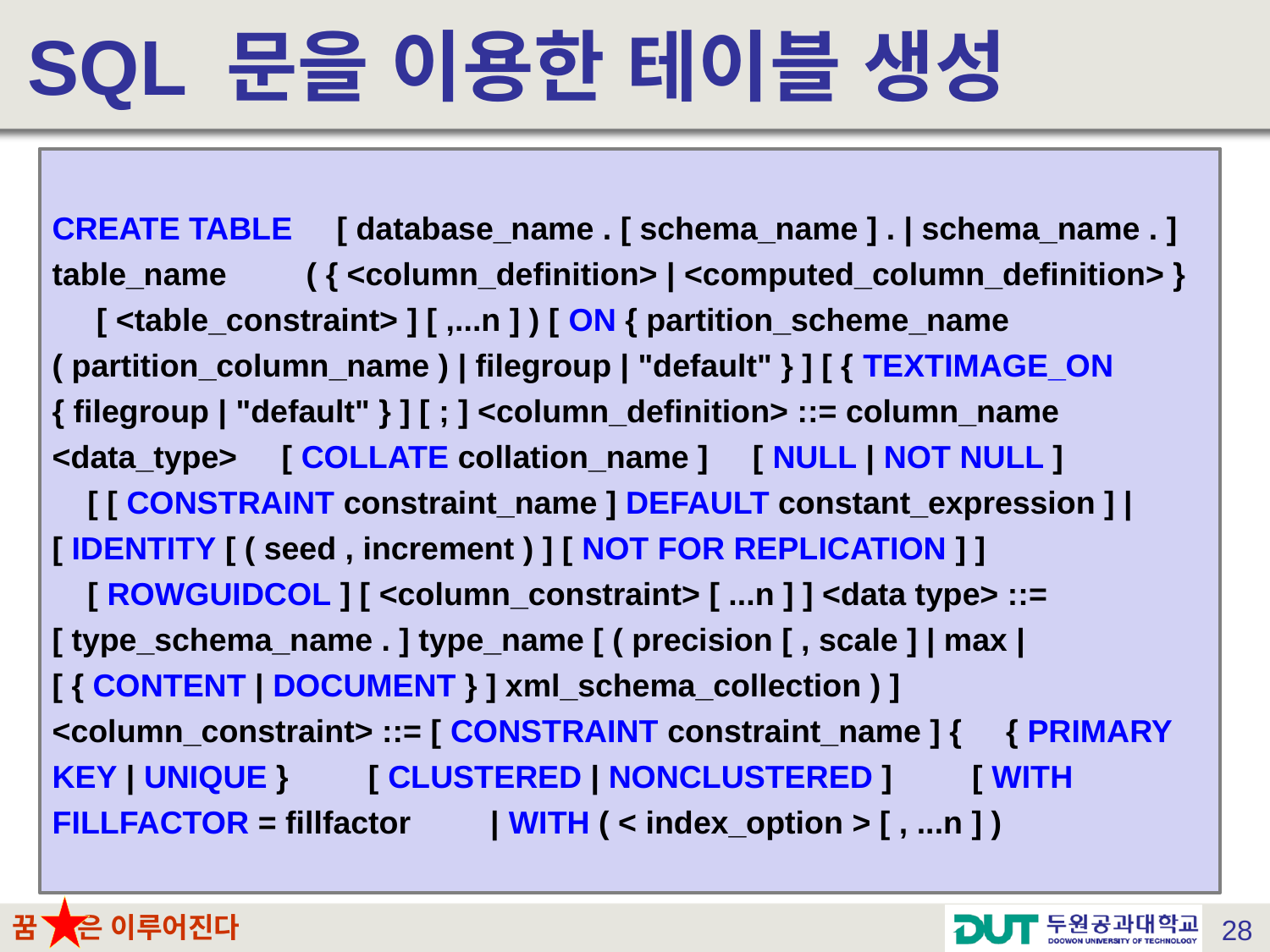

# SQL 문을 이용한 테이블 생성
CREATE TABLE     [ database_name . [ schema_name ] . | schema_name . ] table_name         ( { <column_definition> | <computed_column_definition> }      [ <table_constraint> ] [ ,...n ] ) [ ON { partition_scheme_name ( partition_column_name ) | filegroup | "default" } ] [ { TEXTIMAGE_ON { filegroup | "default" } ] [ ; ] <column_definition> ::= column_name <data_type>     [ COLLATE collation_name ]     [ NULL | NOT NULL ]     [ [ CONSTRAINT constraint_name ] DEFAULT constant_expression ] | [ IDENTITY [ ( seed , increment ) ] [ NOT FOR REPLICATION ] ]     [ ROWGUIDCOL ] [ <column_constraint> [ ...n ] ] <data type> ::= [ type_schema_name . ] type_name [ ( precision [ , scale ] | max | [ { CONTENT | DOCUMENT } ] xml_schema_collection ) ] <column_constraint> ::= [ CONSTRAINT constraint_name ] {     { PRIMARY KEY | UNIQUE }         [ CLUSTERED | NONCLUSTERED ]         [ WITH FILLFACTOR = fillfactor         | WITH ( < index_option > [ , ...n ] )